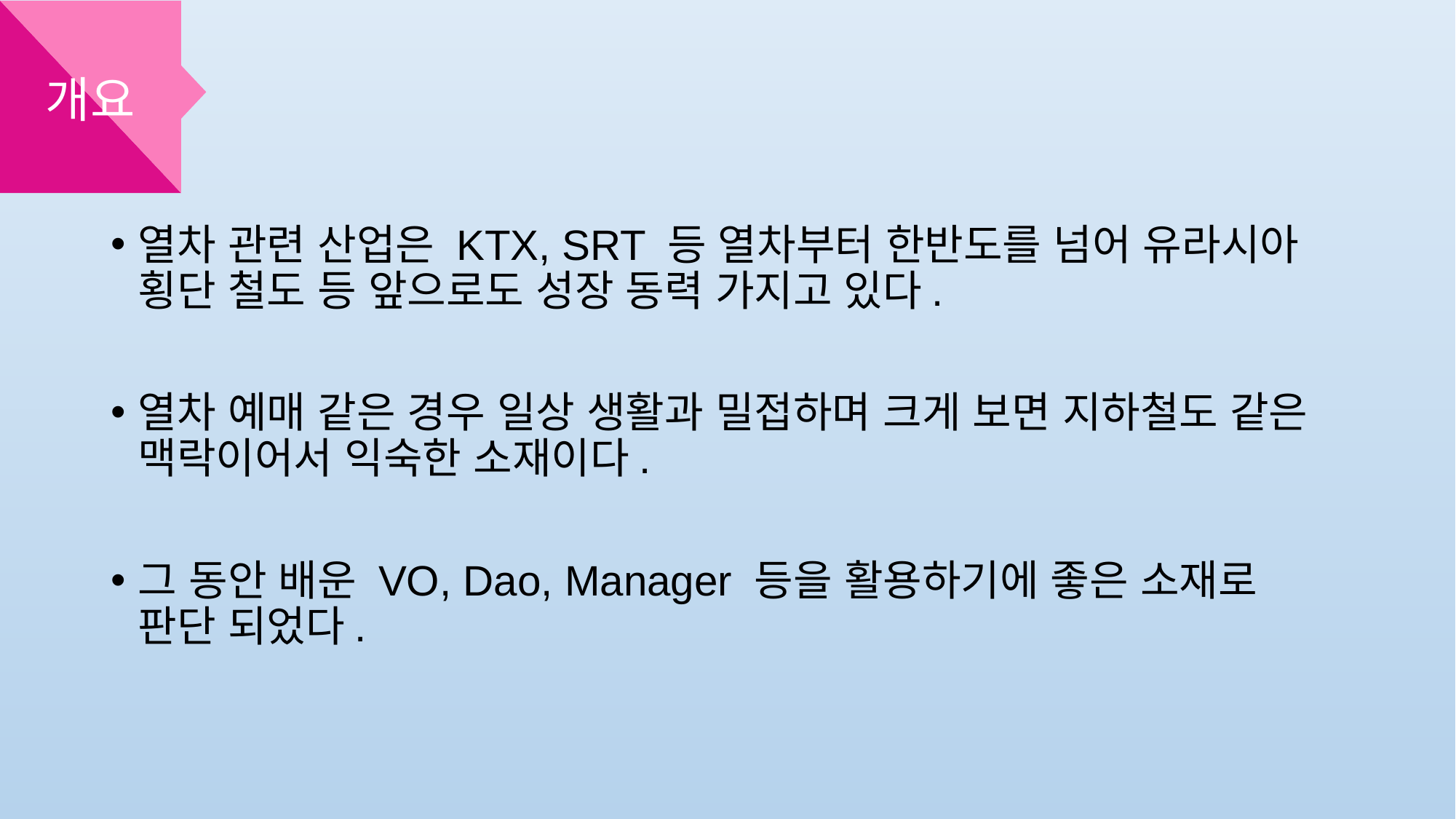

개요
열차 관련 산업은 KTX, SRT 등 열차부터 한반도를 넘어 유라시아 횡단 철도 등 앞으로도 성장 동력 가지고 있다.

열차 예매 같은 경우 일상 생활과 밀접하며 크게 보면 지하철도 같은 맥락이어서 익숙한 소재이다.

그 동안 배운 VO, Dao, Manager 등을 활용하기에 좋은 소재로 판단 되었다.